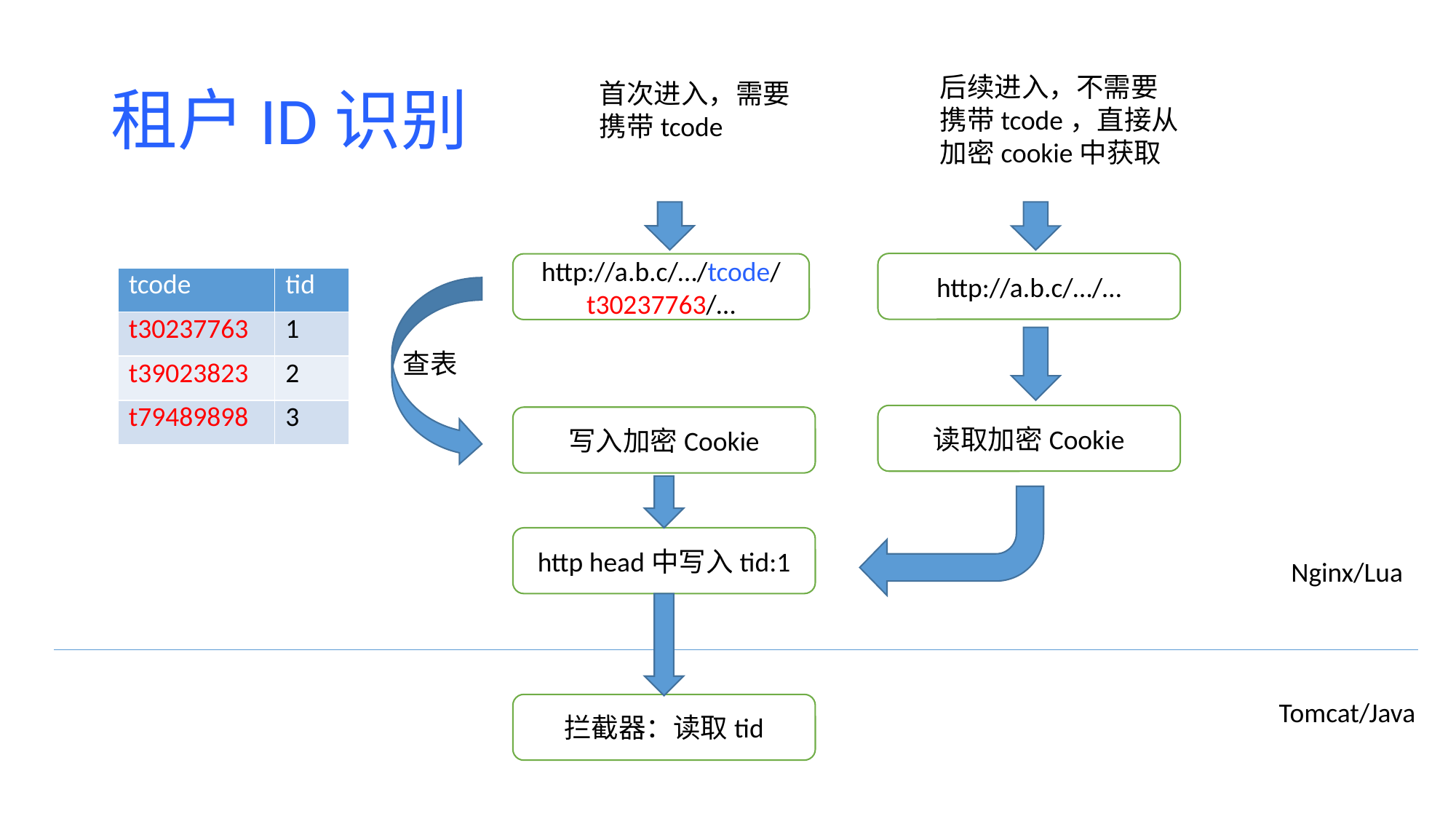

# 租户ID识别
后续进入，不需要携带tcode，直接从加密cookie中获取
首次进入，需要携带tcode

http://a.b.c/…/…
http://a.b.c/…/tcode/t30237763/…
| tcode | tid |
| --- | --- |
| t30237763 | 1 |
| t39023823 | 2 |
| t79489898 | 3 |

查表
读取加密Cookie
写入加密Cookie

http head中写入tid:1
Nginx/Lua

Tomcat/Java
拦截器：读取tid